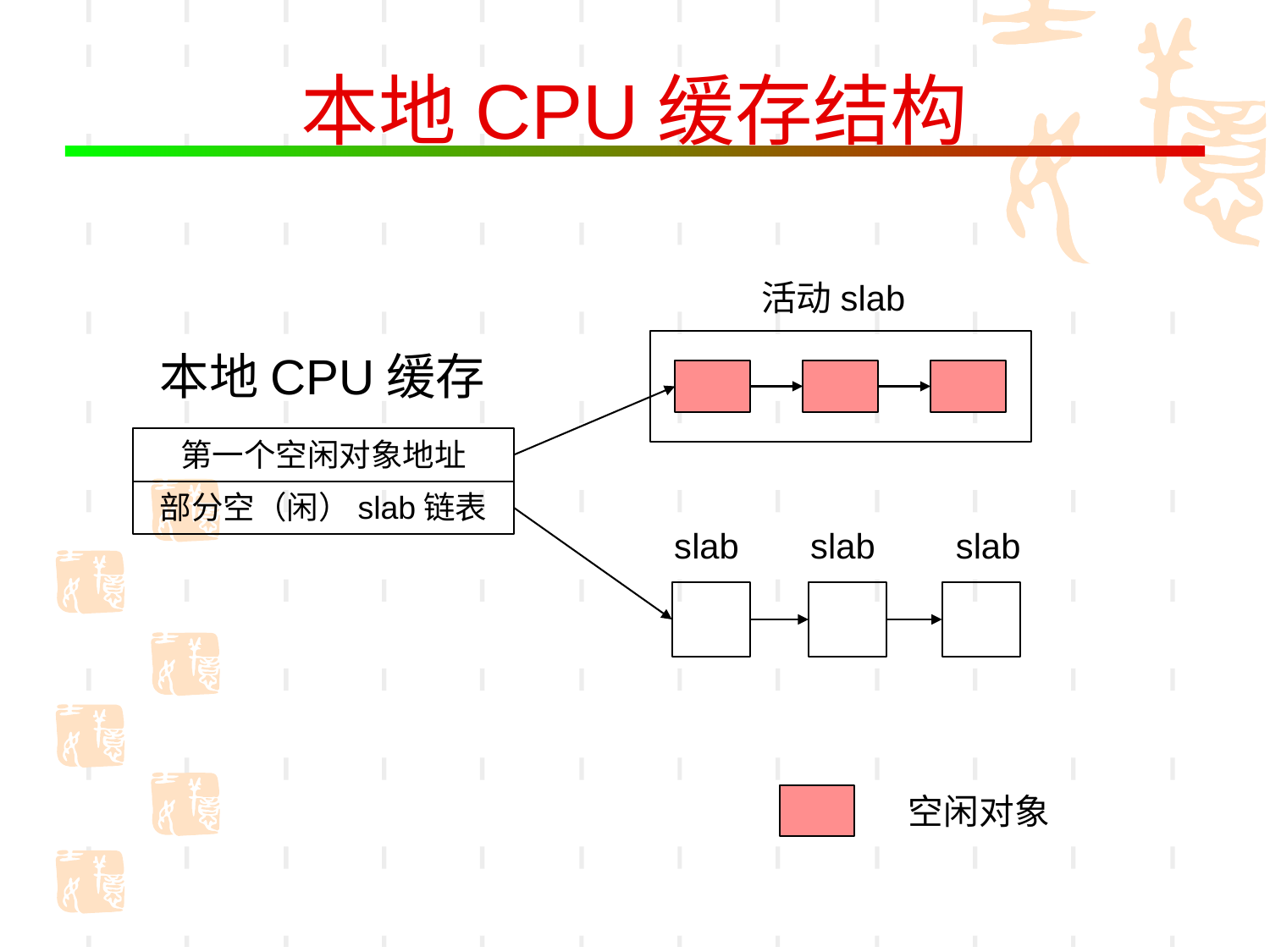

# 本地CPU缓存结构
活动slab

本地CPU缓存

第一个空闲对象地址
部分空（闲）slab链表
slab
slab
slab

空闲对象